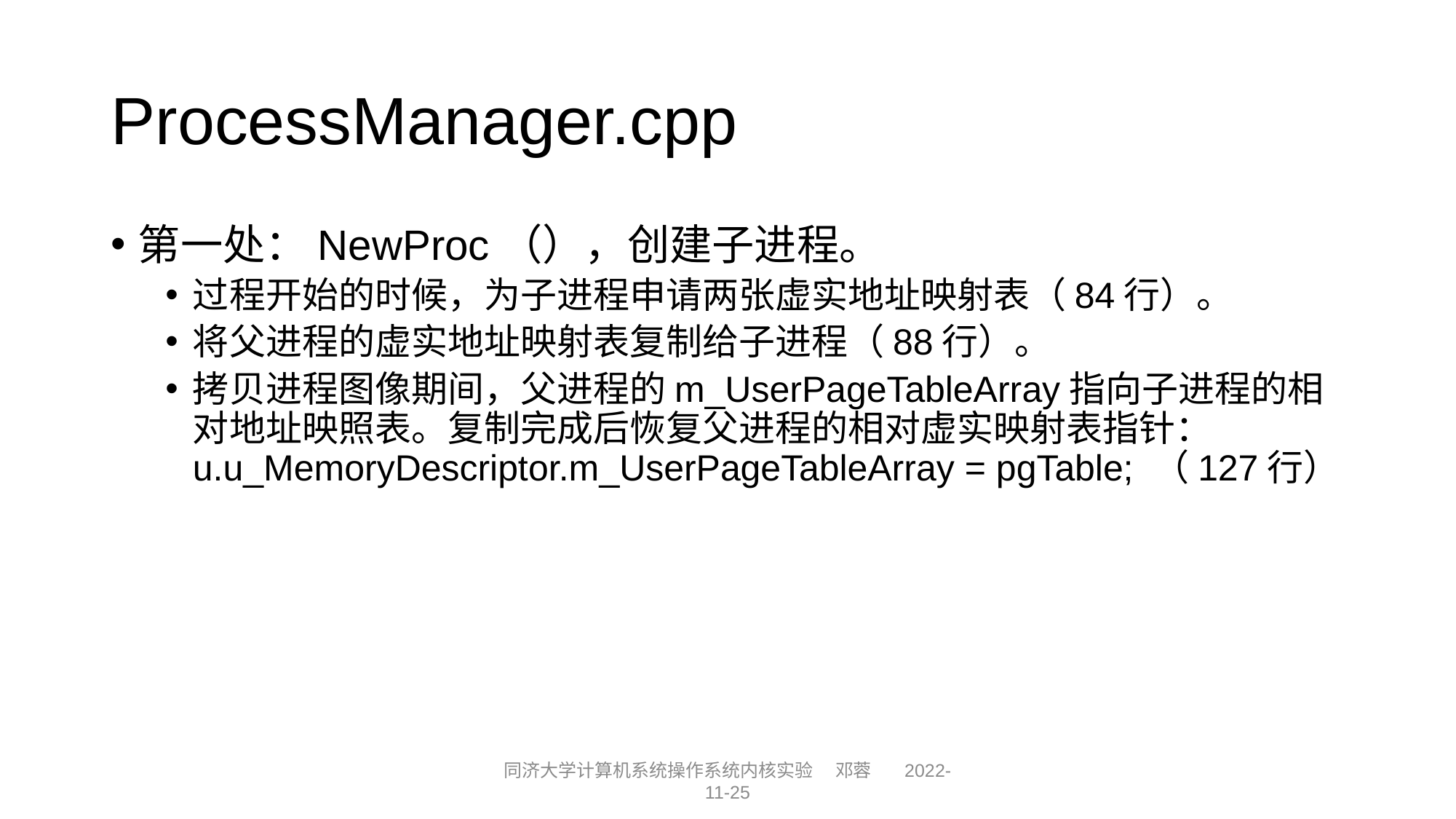

# ProcessManager.cpp
第一处：NewProc（），创建子进程。
过程开始的时候，为子进程申请两张虚实地址映射表（84行）。
将父进程的虚实地址映射表复制给子进程（88行）。
拷贝进程图像期间，父进程的m_UserPageTableArray指向子进程的相对地址映照表。复制完成后恢复父进程的相对虚实映射表指针：u.u_MemoryDescriptor.m_UserPageTableArray = pgTable; （127行）
同济大学计算机系统操作系统内核实验    邓蓉     2022-11-25